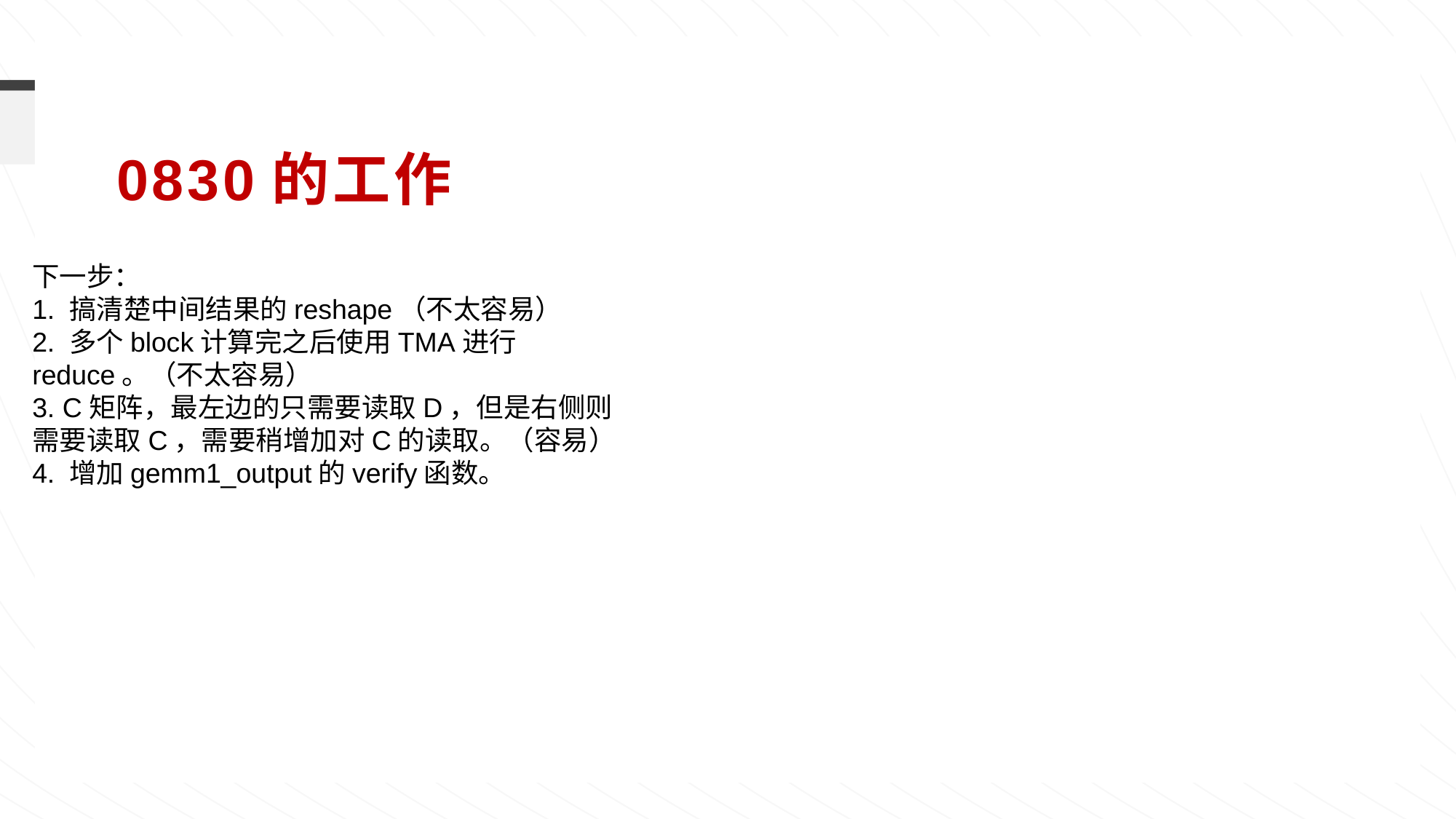

0830的工作
下一步：
1. 搞清楚中间结果的reshape（不太容易）
2. 多个block计算完之后使用TMA进行reduce。（不太容易）
3. C矩阵，最左边的只需要读取D，但是右侧则需要读取C，需要稍增加对C的读取。（容易）
4. 增加gemm1_output的verify函数。